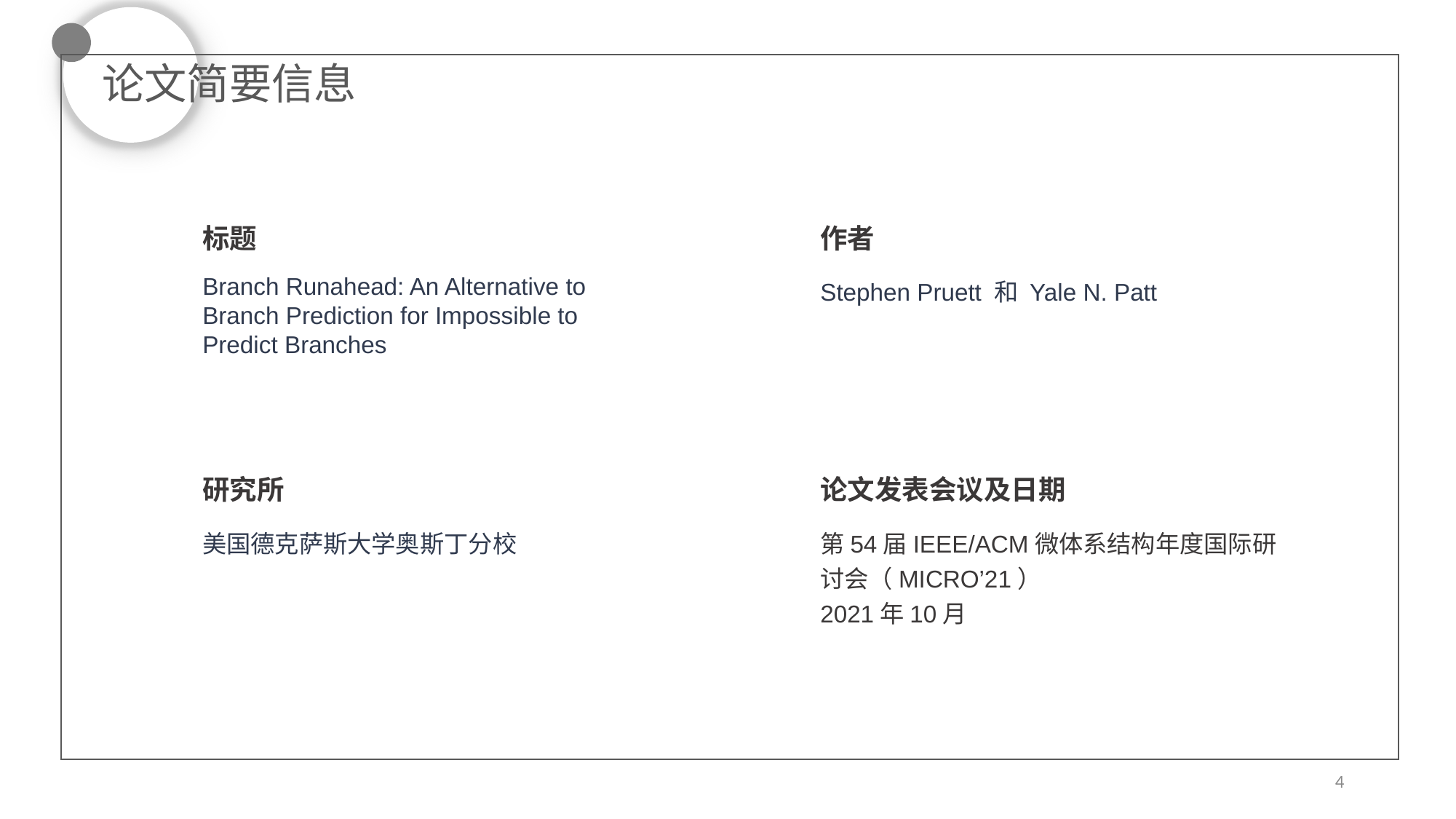

论文简要信息
标题
作者
Branch Runahead: An Alternative to Branch Prediction for Impossible to Predict Branches
Stephen Pruett 和 Yale N. Patt
研究所
论文发表会议及日期
美国德克萨斯大学奥斯丁分校
第54届IEEE/ACM微体系结构年度国际研讨会（MICRO’21）
2021年10月
4